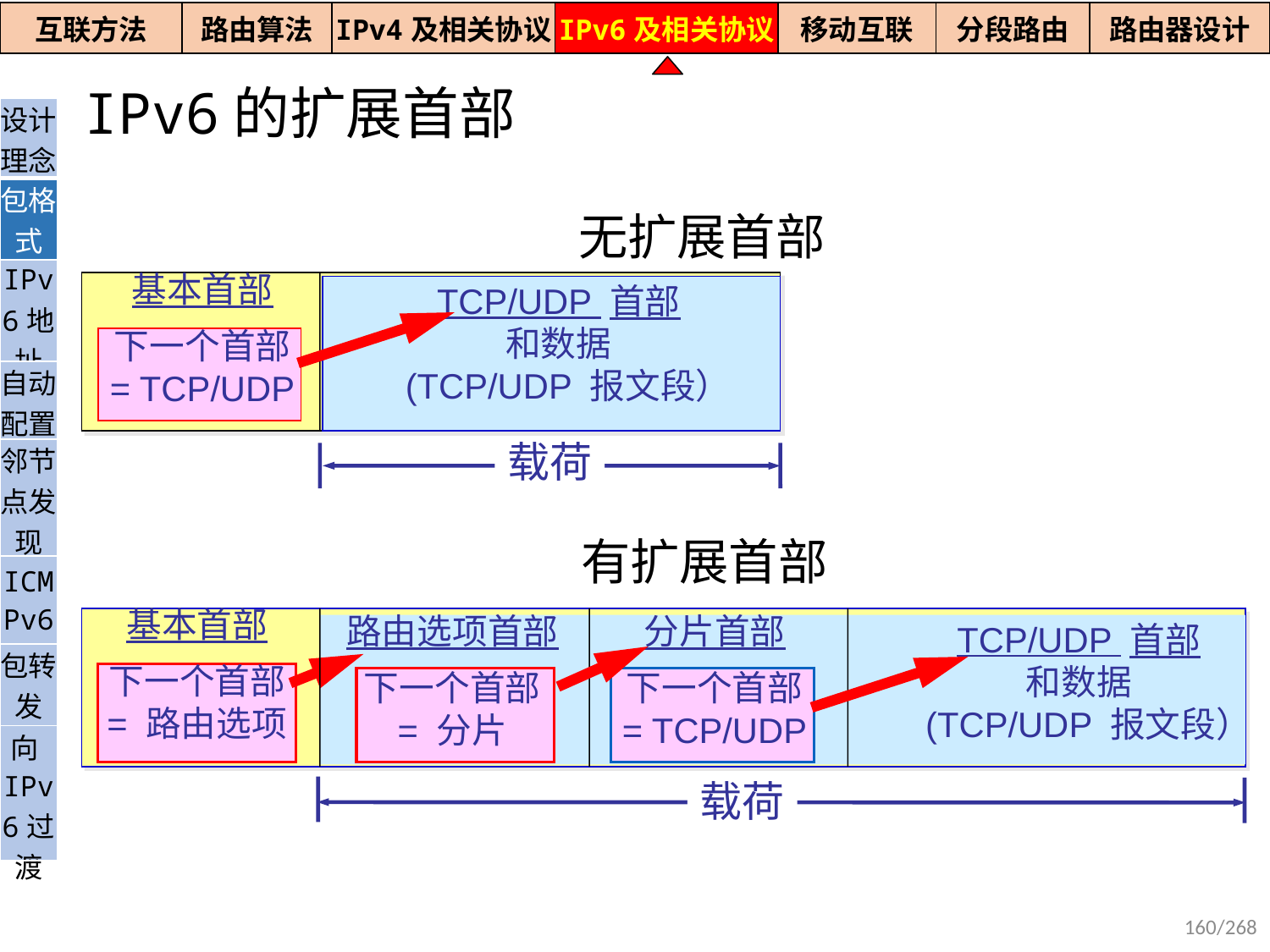

| 互联方法 | 路由算法 | IPv4及相关协议 | IPv6及相关协议 | 移动互联 | 分段路由 | 路由器设计 |
| --- | --- | --- | --- | --- | --- | --- |

IPv6的扩展首部
| 设计理念 |
| --- |
| 包格式 |
| IPv6地址 |
| 自动配置 |
| 邻节点发现 |
| ICMPv6 |
| 包转发 |
| 向IPv6过渡 |
无扩展首部
基本首部
下一个首部
= TCP/UDP

TCP/UDP 首部
和数据
  (TCP/UDP 报文段）

载荷

有扩展首部
基本首部
下一个首部
= 路由选项
路由选项首部
下一个首部
= 分片
分片首部
下一个首部
= TCP/UDP

TCP/UDP 首部
和数据
  (TCP/UDP 报文段）

载荷

160/268